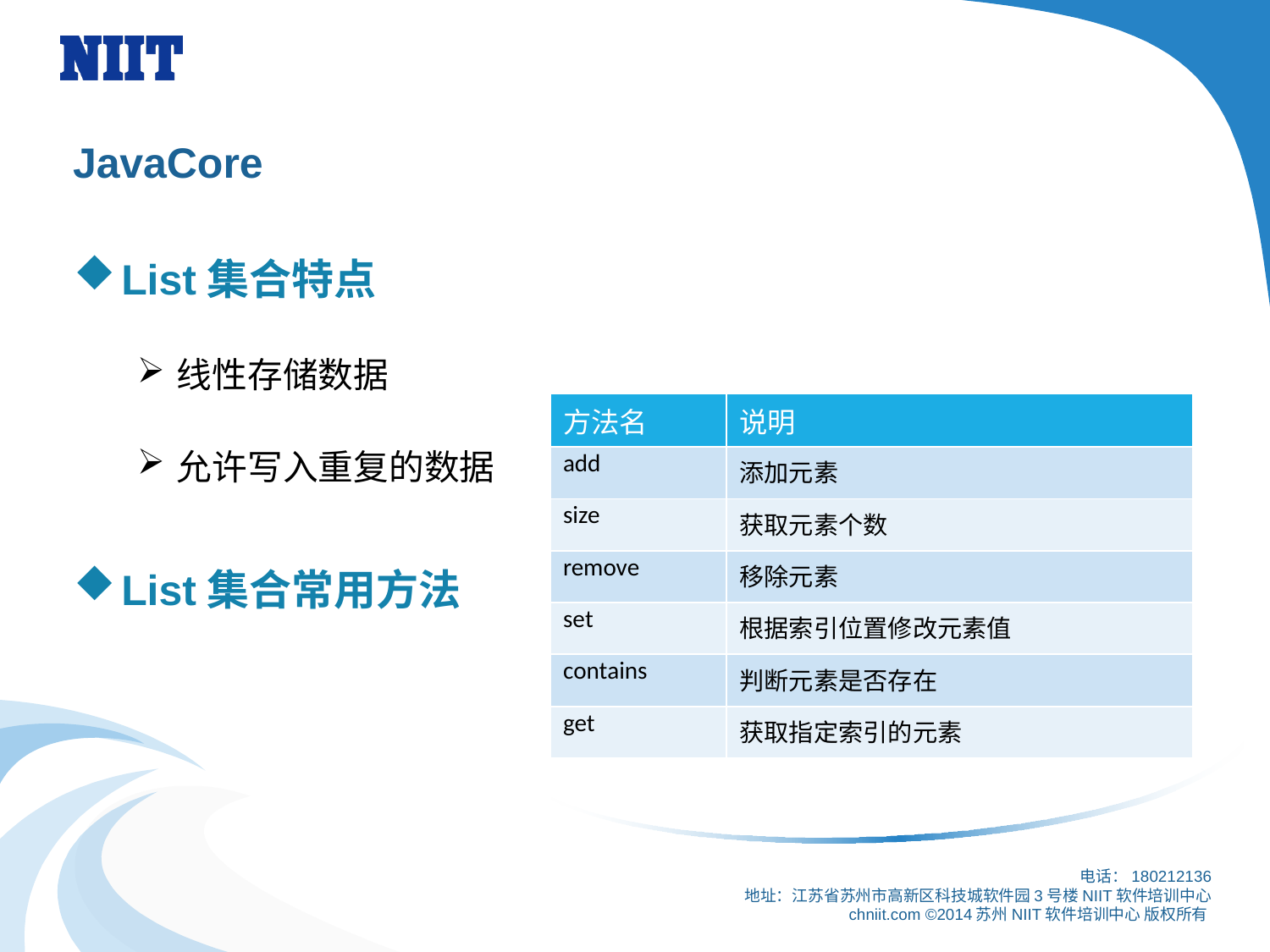

# JavaCore
List集合特点
线性存储数据
允许写入重复的数据

List集合常用方法

| 方法名 | 说明 |
| --- | --- |
| add | 添加元素 |
| size | 获取元素个数 |
| remove | 移除元素 |
| set | 根据索引位置修改元素值 |
| contains | 判断元素是否存在 |
| get | 获取指定索引的元素 |